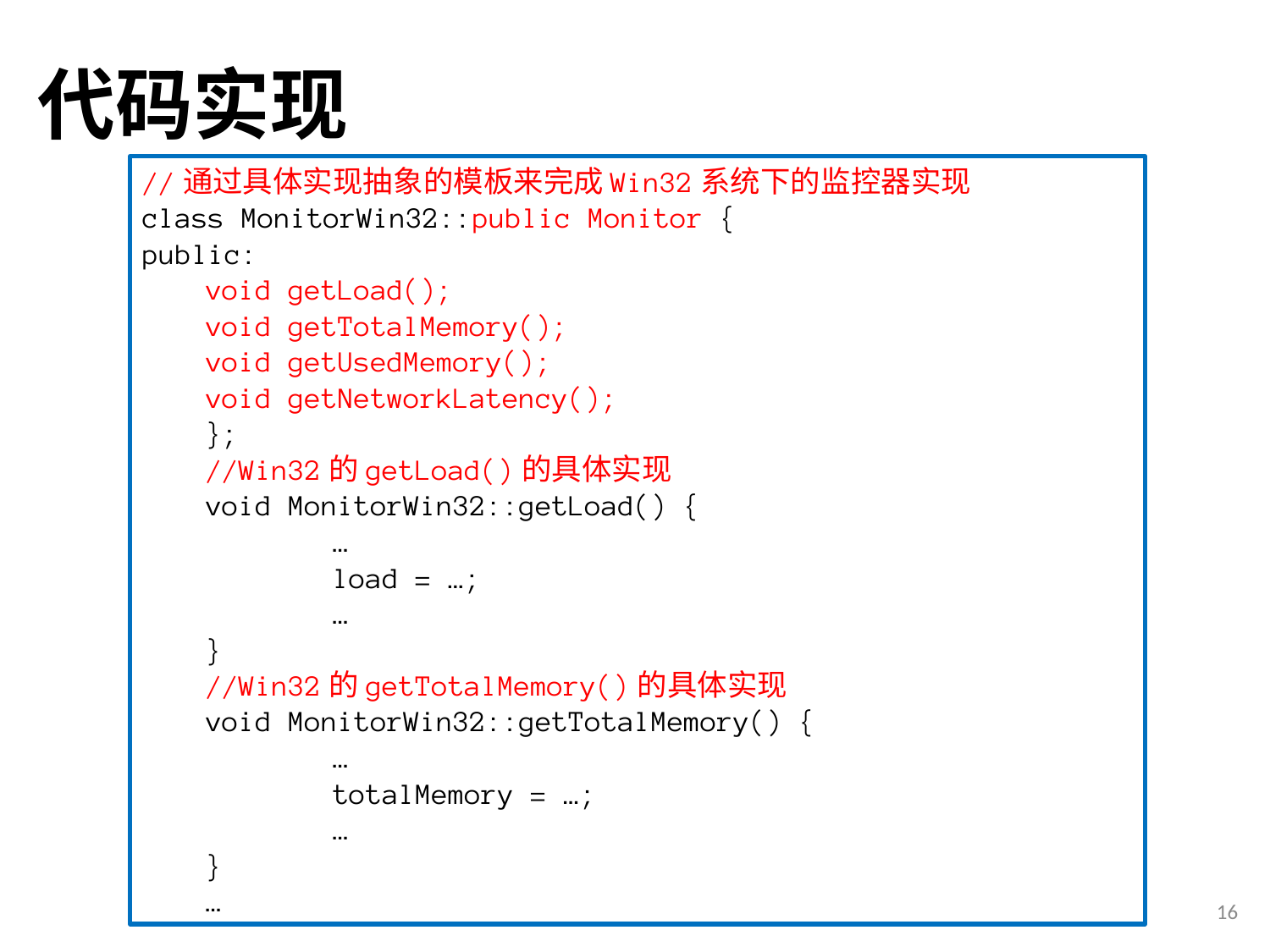

# 代码实现
//通过具体实现抽象的模板来完成Win32系统下的监控器实现
class MonitorWin32::public Monitor {
public:
void getLoad();
void getTotalMemory();
void getUsedMemory();
void getNetworkLatency();
};
//Win32的getLoad()的具体实现
void MonitorWin32::getLoad() {
	…
	load = …;
	…
}
//Win32的getTotalMemory()的具体实现
void MonitorWin32::getTotalMemory() {
	…
	totalMemory = …;
	…
}
…
16